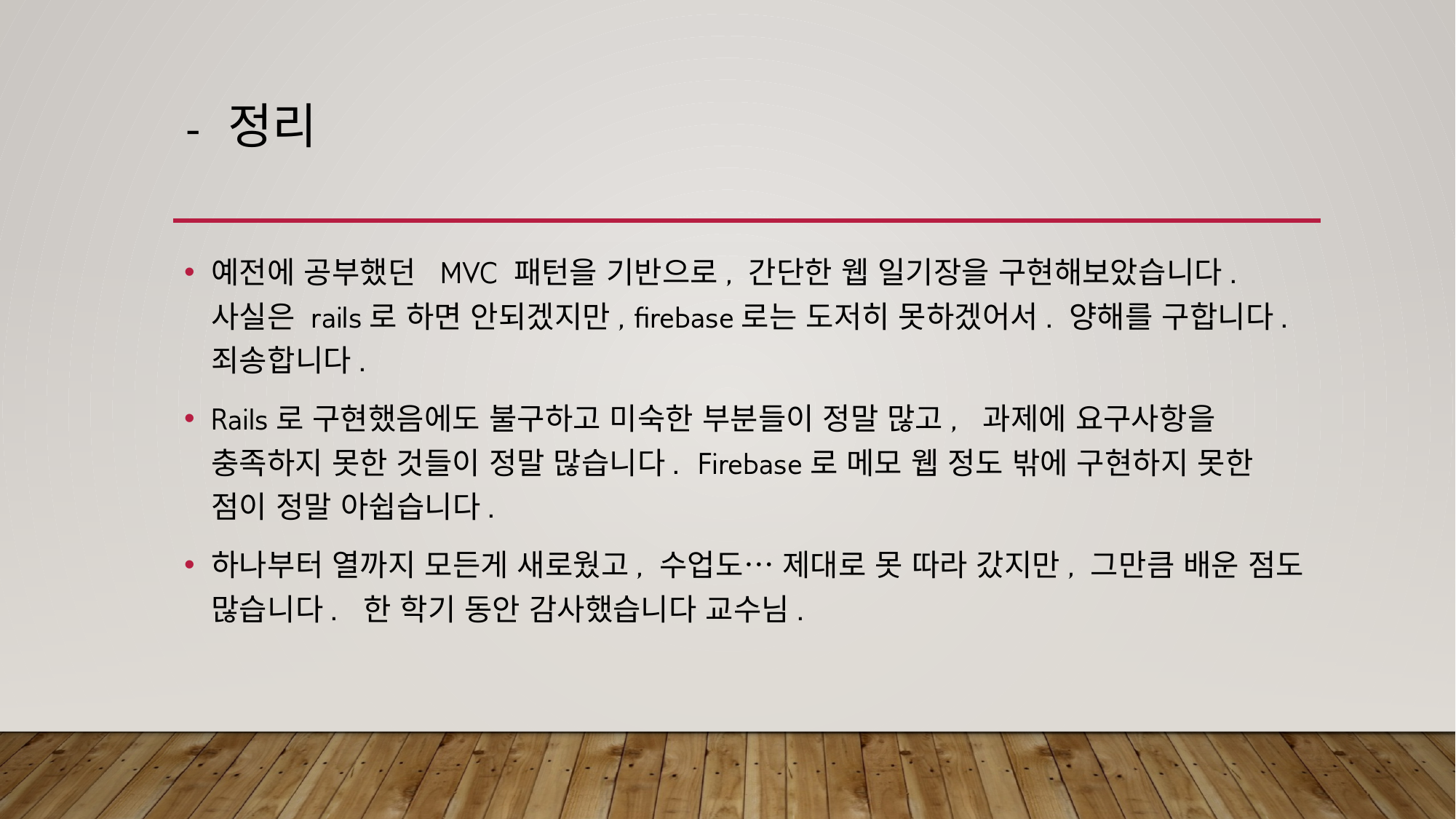

# - 정리
예전에 공부했던  MVC 패턴을 기반으로, 간단한 웹 일기장을 구현해보았습니다.  사실은 rails로 하면 안되겠지만, firebase로는 도저히 못하겠어서. 양해를 구합니다. 죄송합니다.
Rails로 구현했음에도 불구하고 미숙한 부분들이 정말 많고,  과제에 요구사항을 충족하지 못한 것들이 정말 많습니다.  Firebase로 메모 웹 정도 밖에 구현하지 못한 점이 정말 아쉽습니다.
하나부터 열까지 모든게 새로웠고, 수업도… 제대로 못 따라 갔지만, 그만큼 배운 점도 많습니다.  한 학기 동안 감사했습니다 교수님.